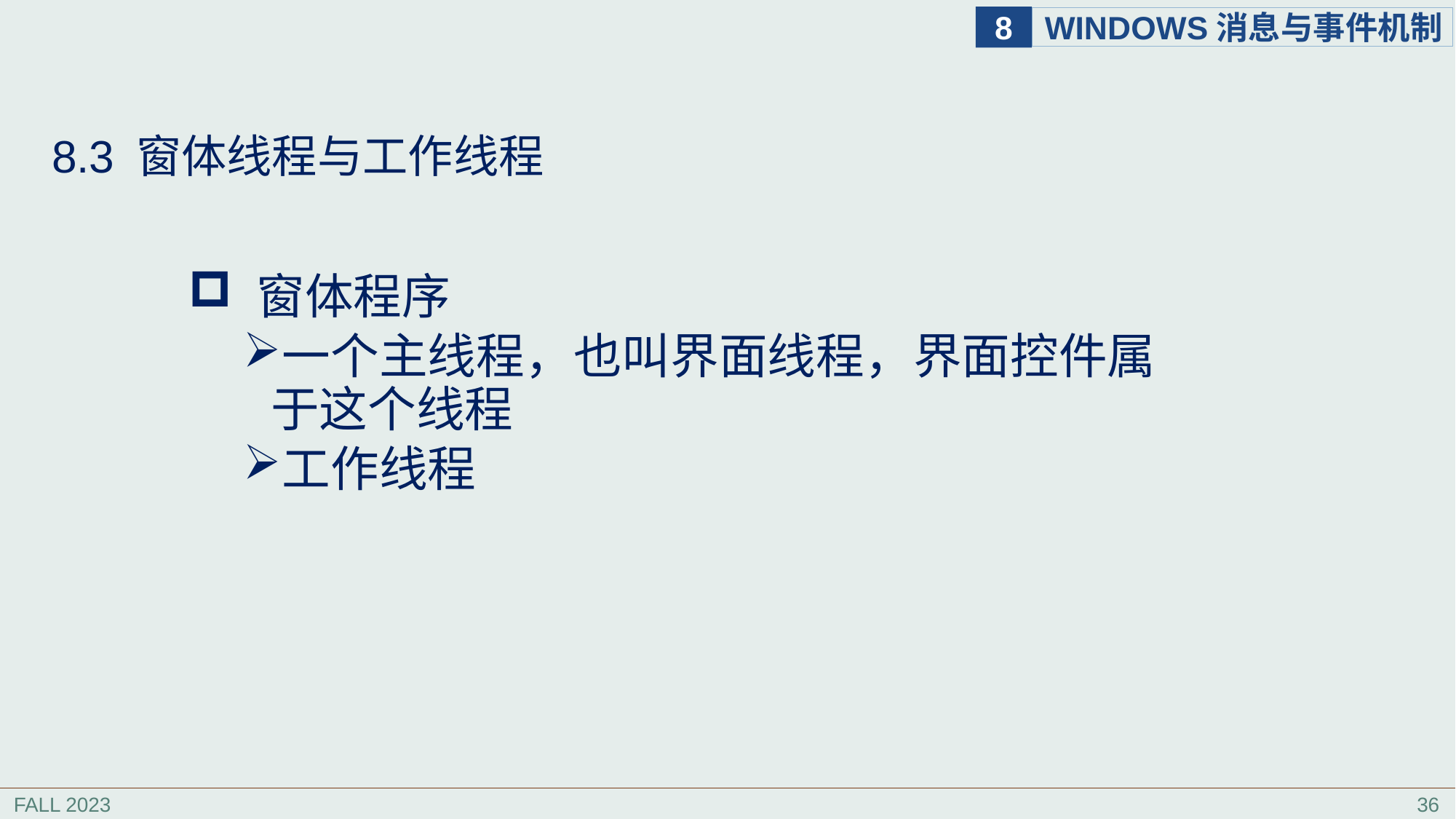

# 8.3 窗体线程与工作线程
 窗体程序
一个主线程，也叫界面线程，界面控件属于这个线程
工作线程